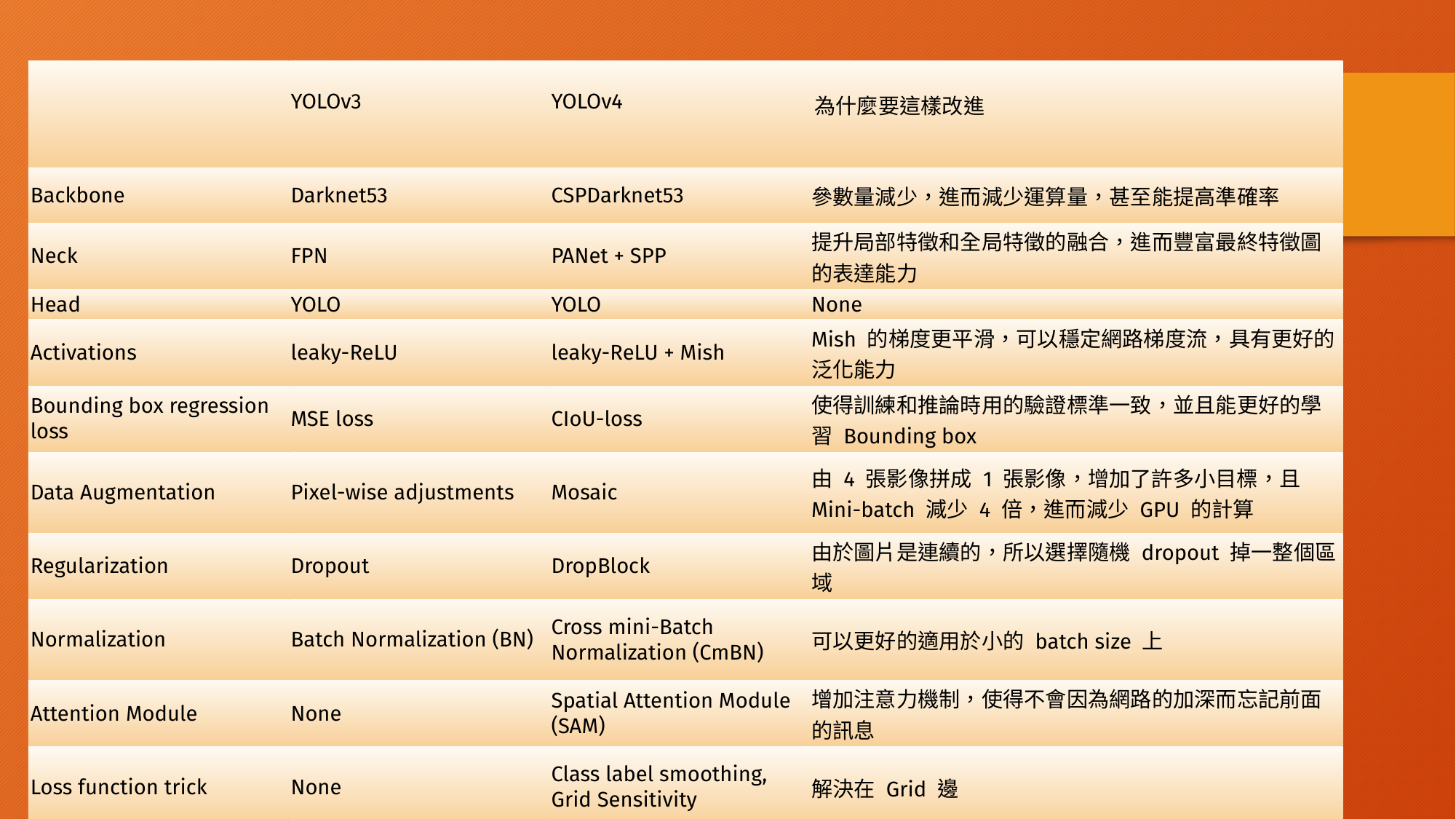

|  | YOLOv3 | YOLOv4 | 為什麼要這樣改進 |
| --- | --- | --- | --- |
| Backbone | Darknet53 | CSPDarknet53 | 參數量減少，進而減少運算量，甚至能提高準確率 |
| Neck | FPN | PANet + SPP | 提升局部特徵和全局特徵的融合，進而豐富最終特徵圖的表達能力 |
| Head | YOLO | YOLO | None |
| Activations | leaky-ReLU | leaky-ReLU + Mish | Mish 的梯度更平滑，可以穩定網路梯度流，具有更好的泛化能力 |
| Bounding box regression loss | MSE loss | CIoU-loss | 使得訓練和推論時用的驗證標準一致，並且能更好的學習 Bounding box |
| Data Augmentation | Pixel-wise adjustments | Mosaic | 由 4 張影像拼成 1 張影像，增加了許多小目標，且 Mini-batch 減少 4 倍，進而減少 GPU 的計算 |
| Regularization | Dropout | DropBlock | 由於圖片是連續的，所以選擇隨機 dropout 掉一整個區域 |
| Normalization | Batch Normalization (BN) | Cross mini-Batch Normalization (CmBN) | 可以更好的適用於小的 batch size 上 |
| Attention Module | None | Spatial Attention Module (SAM) | 增加注意力機制，使得不會因為網路的加深而忘記前面的訊息 |
| Loss function trick | None | Class label smoothing, Grid Sensitivity | 解決在 Grid 邊 |